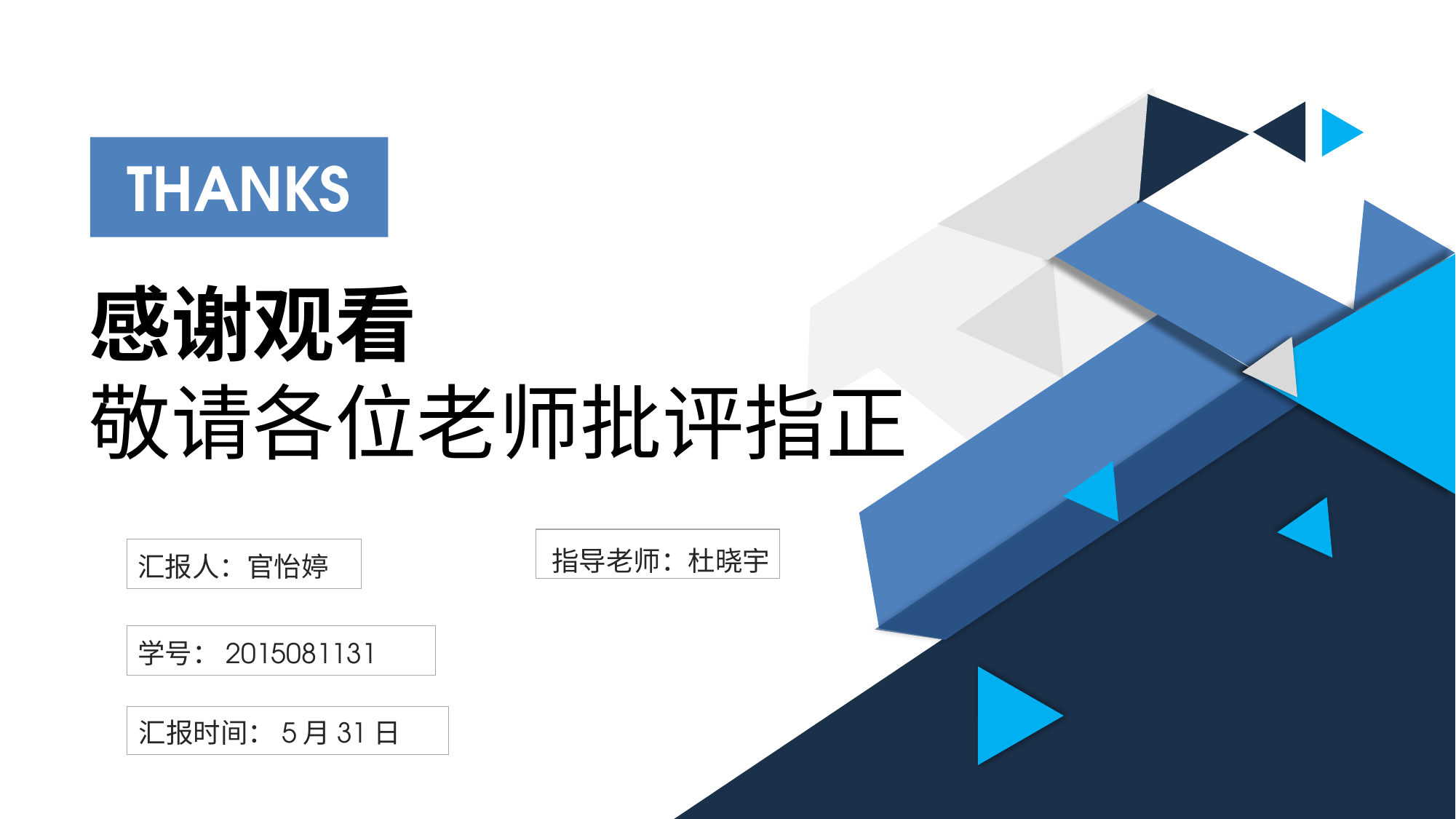

THANKS

感谢观看
敬请各位老师批评指正

指导老师：杜晓宇

汇报人：官怡婷

学号：2015081131

汇报时间：5月31日